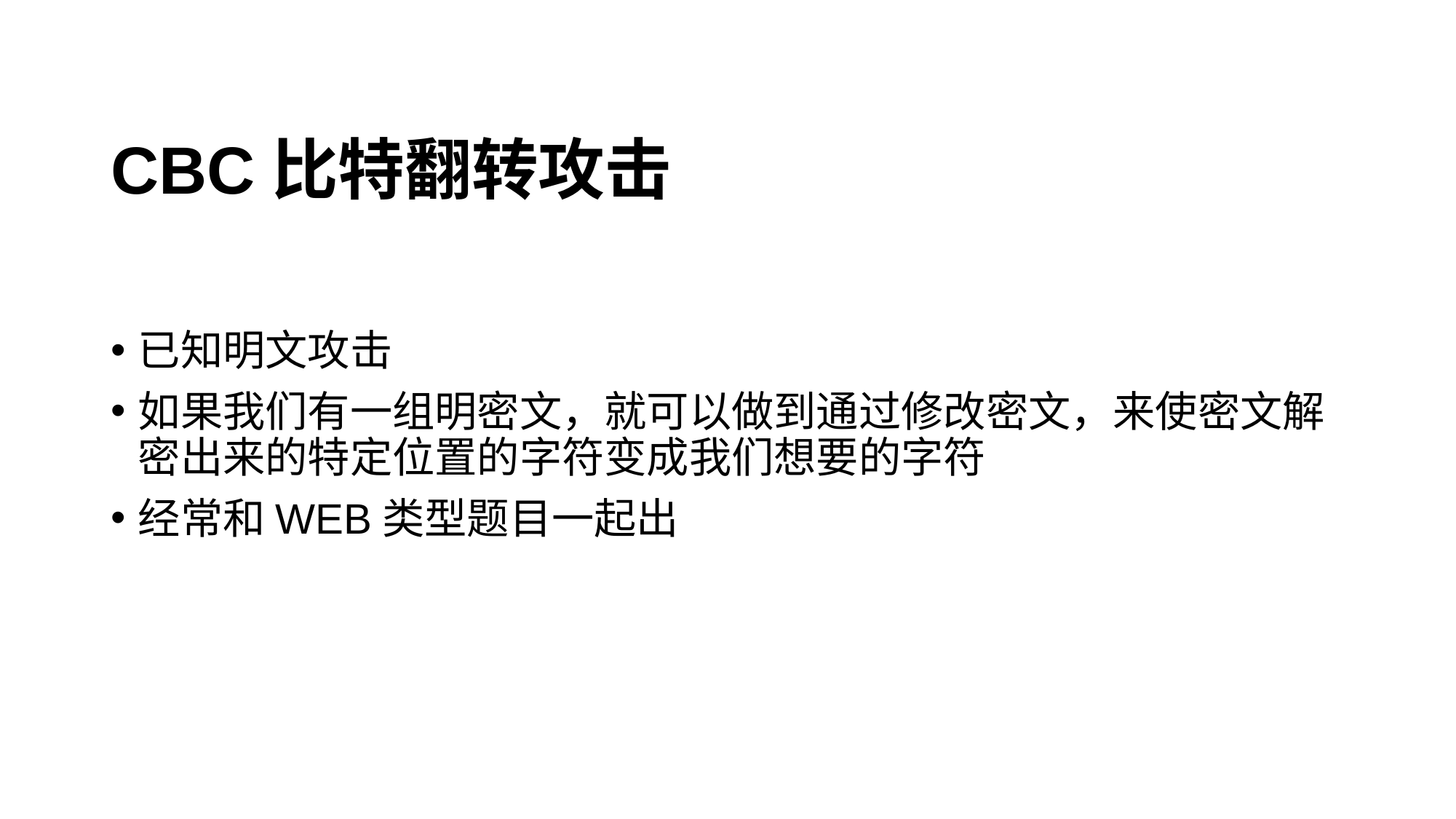

# CBC比特翻转攻击
已知明文攻击
如果我们有一组明密文，就可以做到通过修改密文，来使密文解密出来的特定位置的字符变成我们想要的字符
经常和WEB类型题目一起出